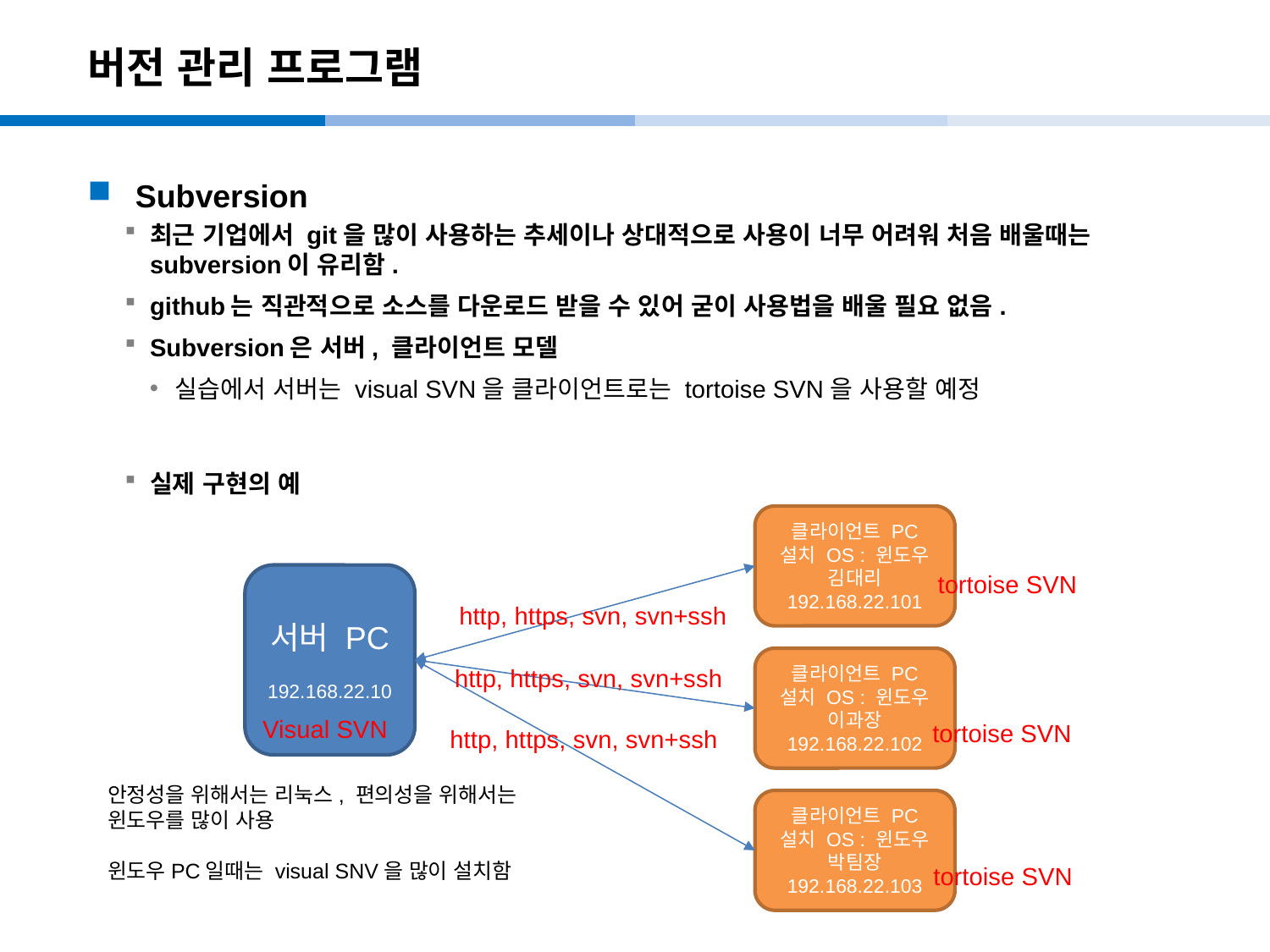

# 버전 관리 프로그램
Subversion
최근 기업에서 git을 많이 사용하는 추세이나 상대적으로 사용이 너무 어려워 처음 배울때는 subversion이 유리함.
github는 직관적으로 소스를 다운로드 받을 수 있어 굳이 사용법을 배울 필요 없음.
Subversion은 서버, 클라이언트 모델
실습에서 서버는 visual SVN을 클라이언트로는 tortoise SVN을 사용할 예정

실제 구현의 예

클라이언트 PC
설치 OS : 윈도우
김대리
192.168.22.101
tortoise SVN
서버 PC

192.168.22.10
http, https, svn, svn+ssh
클라이언트 PC
설치 OS : 윈도우
이과장
192.168.22.102
http, https, svn, svn+ssh
Visual SVN
tortoise SVN
http, https, svn, svn+ssh
안정성을 위해서는 리눅스, 편의성을 위해서는  윈도우를 많이 사용

윈도우PC일때는 visual SNV을 많이 설치함
클라이언트 PC
설치 OS : 윈도우
박팀장
192.168.22.103
tortoise SVN